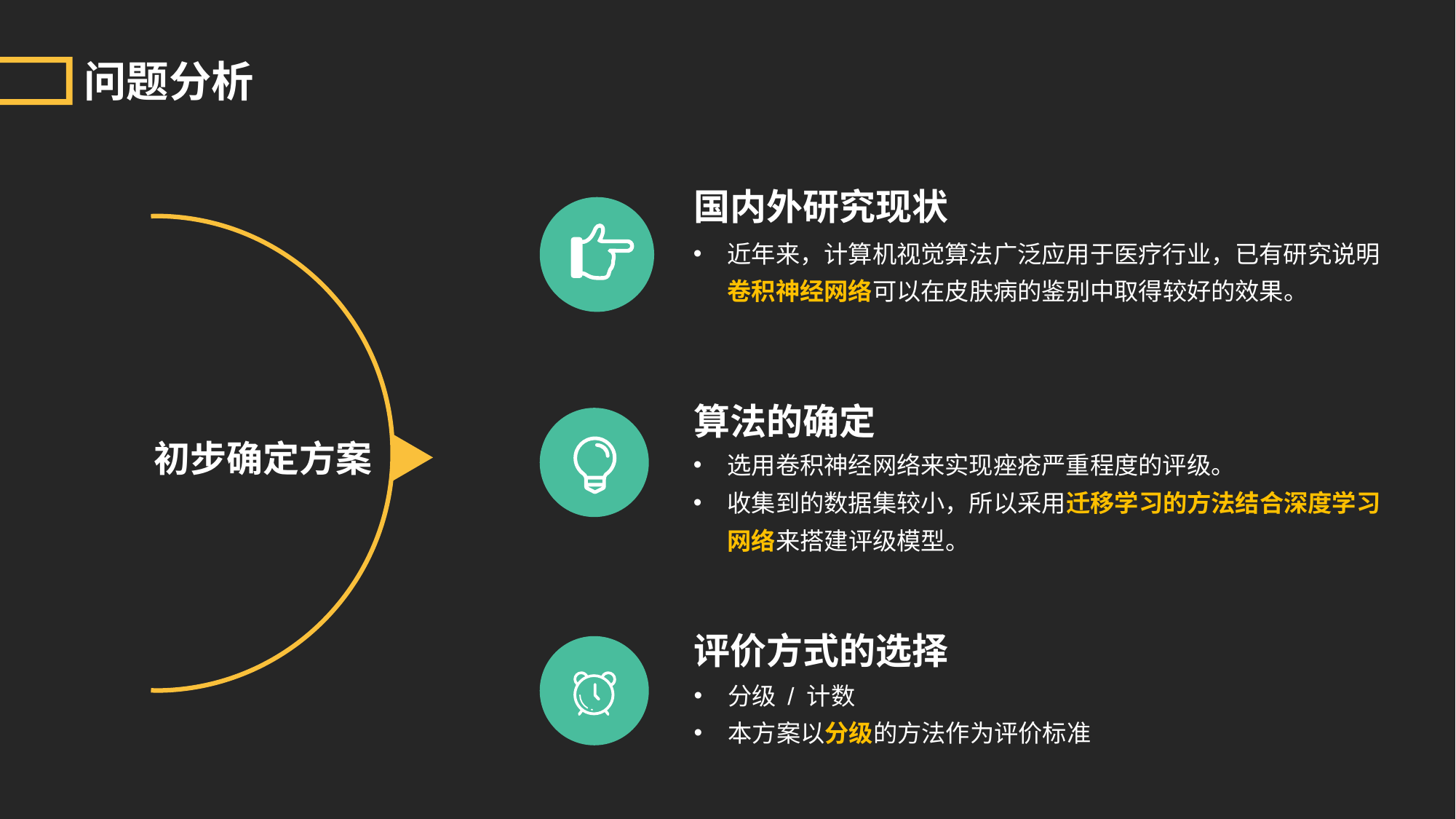

问题分析

国内外研究现状

近年来，计算机视觉算法广泛应用于医疗行业，已有研究说明卷积神经网络可以在皮肤病的鉴别中取得较好的效果。
算法的确定

初步确定方案
选用卷积神经网络来实现痤疮严重程度的评级。
收集到的数据集较小，所以采用迁移学习的方法结合深度学习网络来搭建评级模型。

评价方式的选择
分级 / 计数
本方案以分级的方法作为评价标准